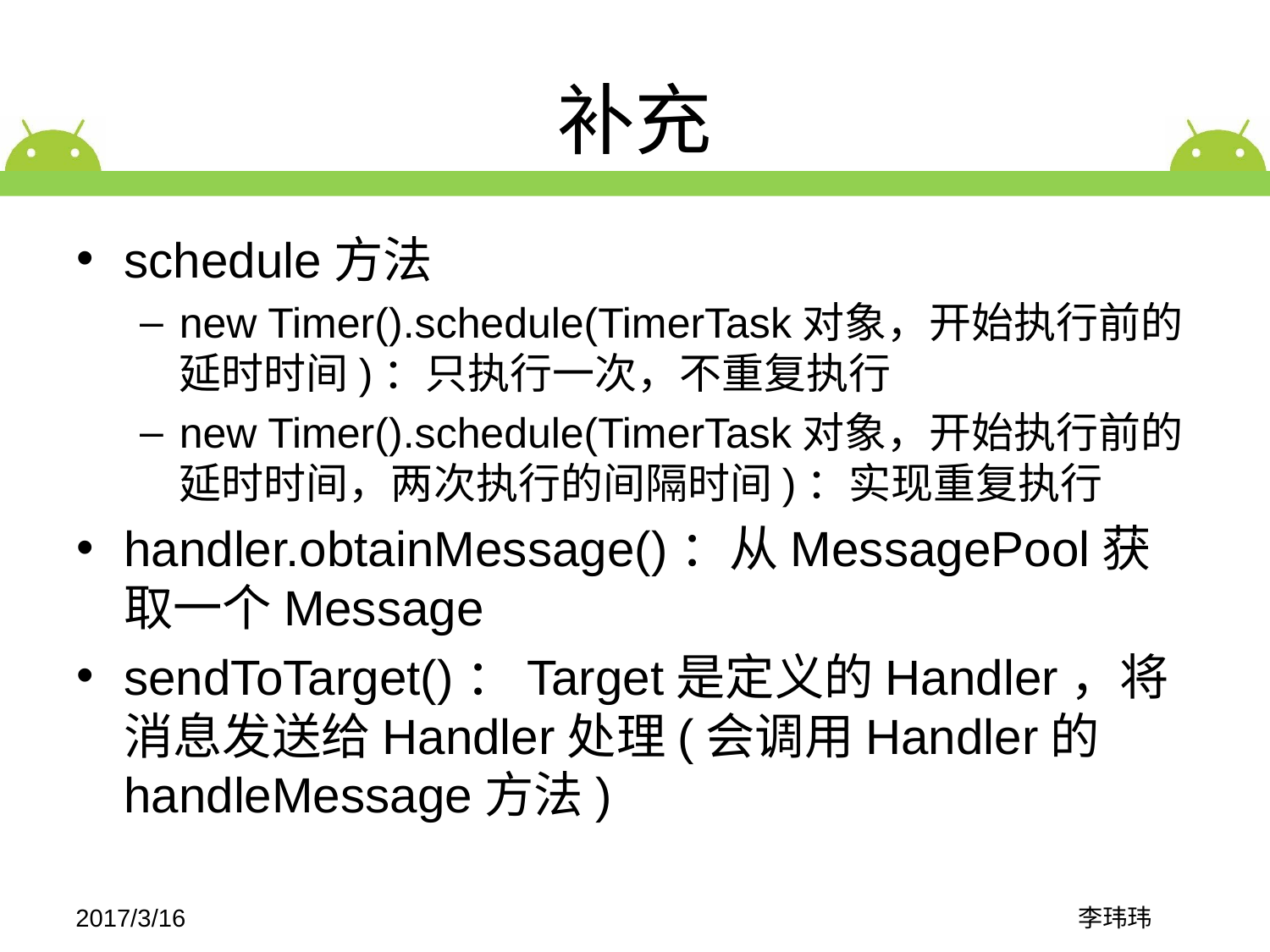

# 补充
schedule方法
new Timer().schedule(TimerTask对象，开始执行前的延时时间)：只执行一次，不重复执行
new Timer().schedule(TimerTask对象，开始执行前的延时时间，两次执行的间隔时间)：实现重复执行
handler.obtainMessage()：从MessagePool获取一个Message
sendToTarget()：Target是定义的Handler，将消息发送给Handler处理(会调用Handler的handleMessage方法)